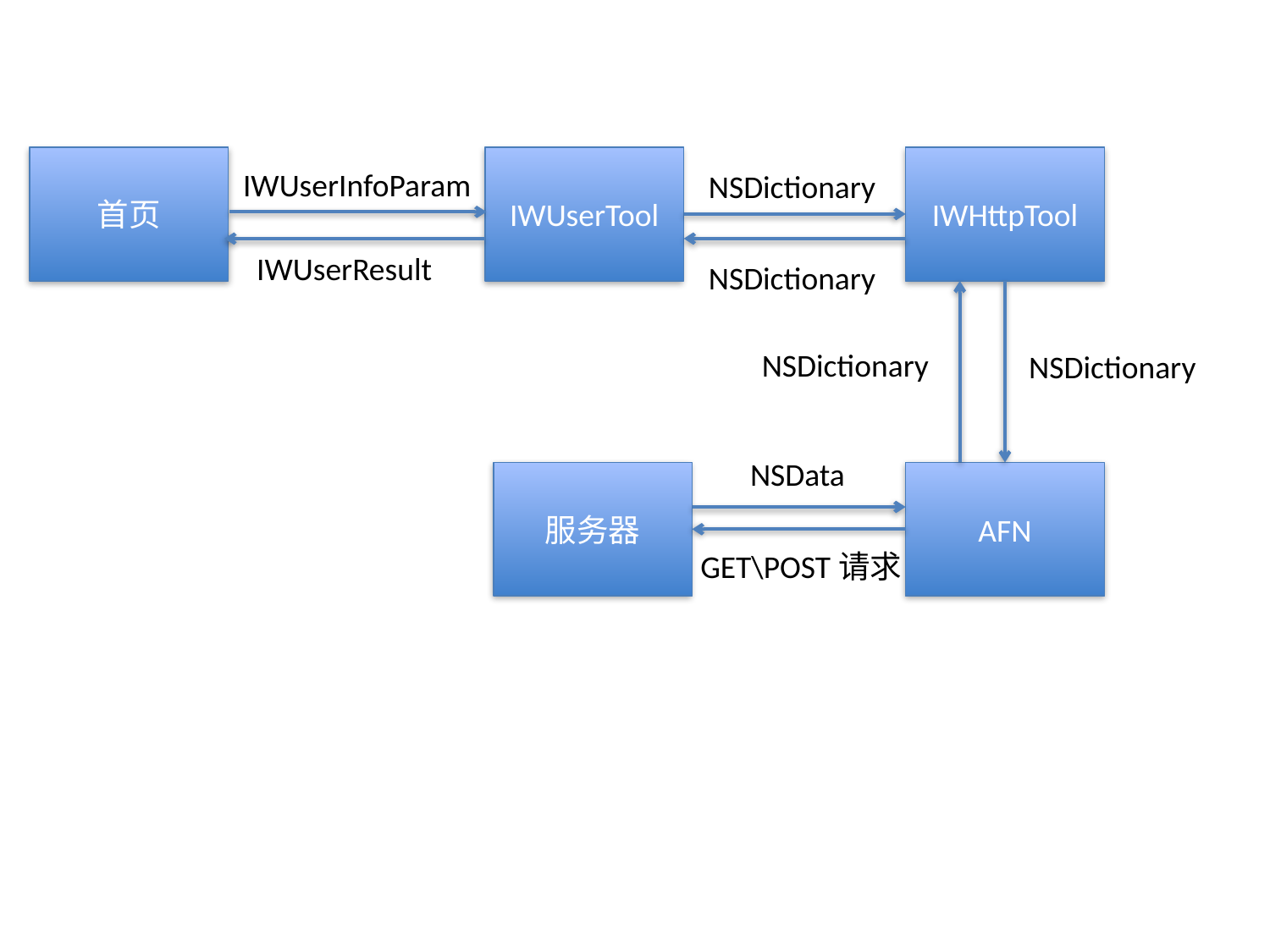

首页
IWUserTool
IWHttpTool
IWUserInfoParam
NSDictionary
IWUserResult
NSDictionary
NSDictionary
NSDictionary
NSData
服务器
AFN
GET\POST请求